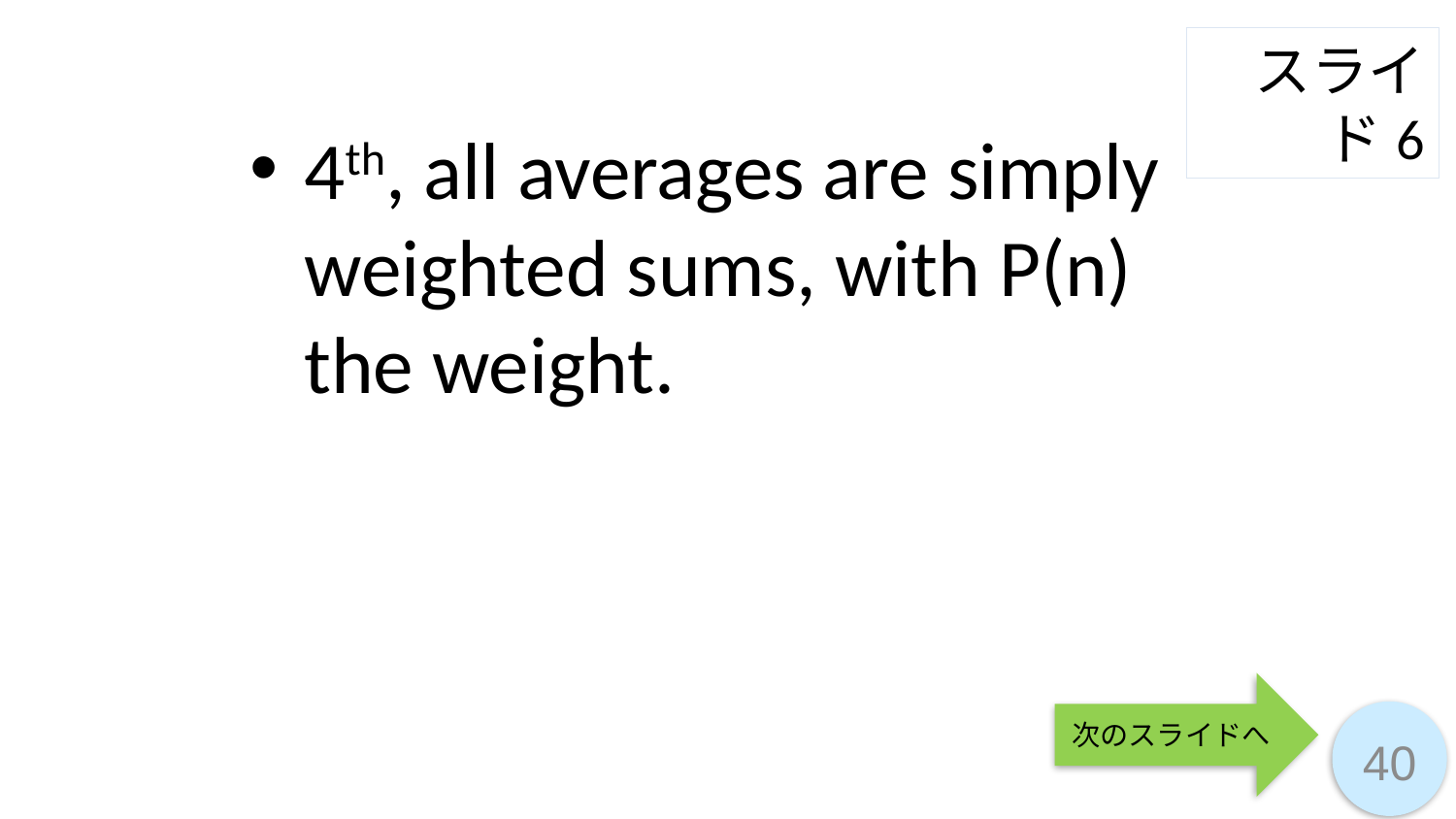

スライド6
4th, all averages are simply weighted sums, with P(n) the weight.
次のスライドへ
40